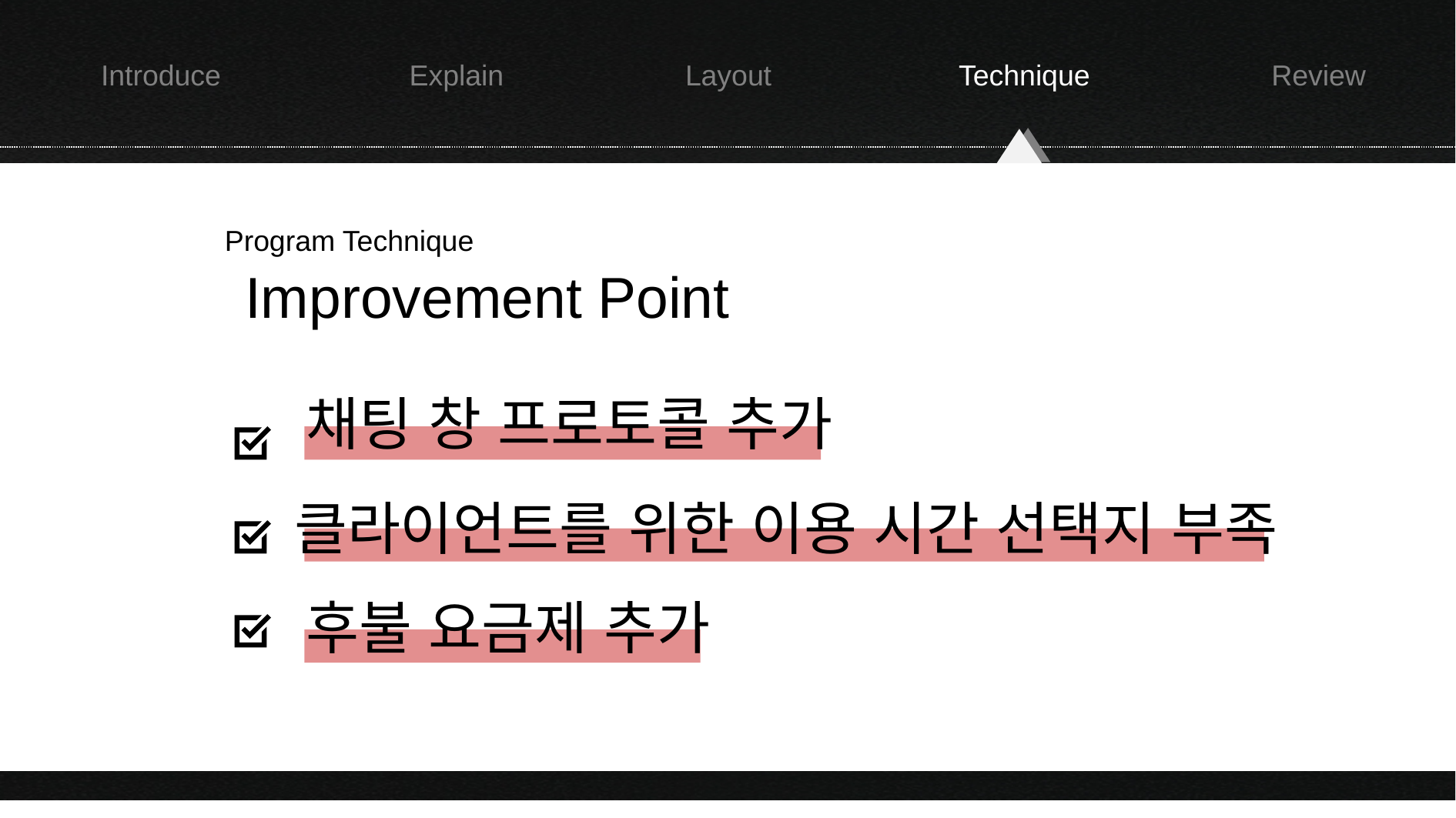

Introduce
Explain
Layout
Technique
Review

Program Technique
Improvement Point
채팅 창 프로토콜 추가

클라이언트를 위한 이용 시간 선택지 부족

후불 요금제 추가